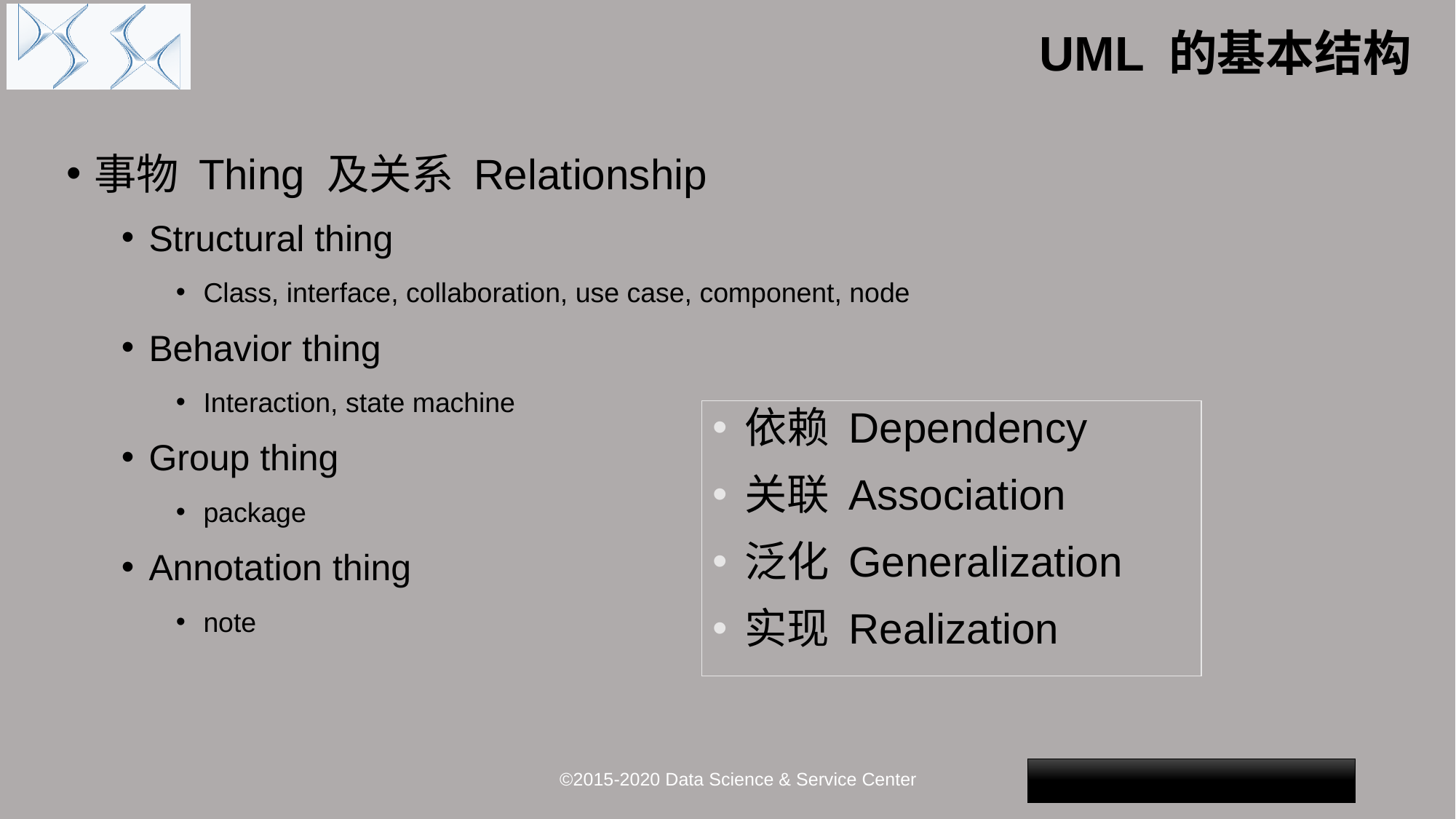

# UML 的基本结构
事物 Thing 及关系 Relationship
Structural thing
Class, interface, collaboration, use case, component, node
Behavior thing
Interaction, state machine
Group thing
package
Annotation thing
note

依赖 Dependency
关联 Association
泛化 Generalization
实现 Realization

©2015-2020 Data Science & Service Center
10